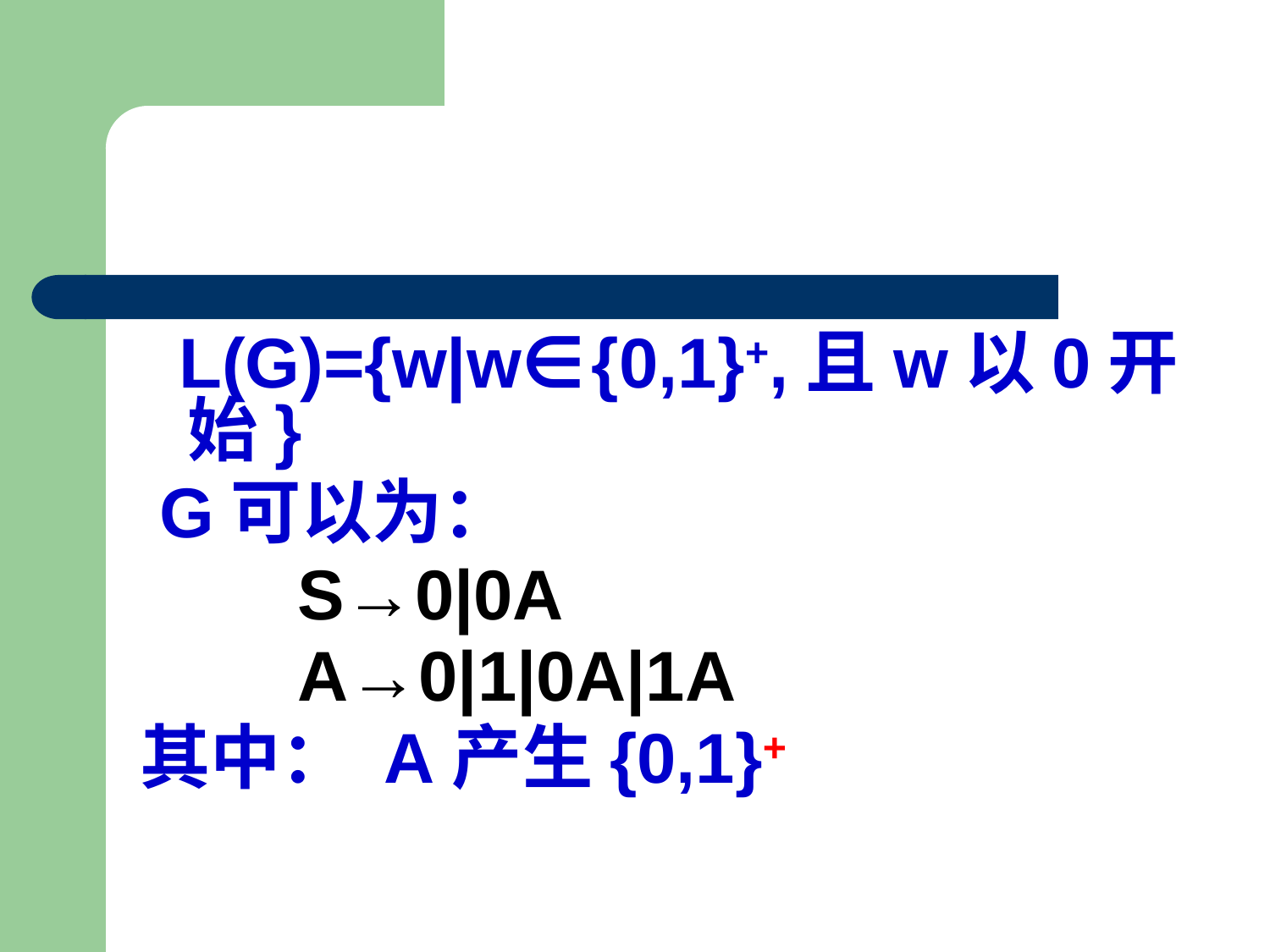

#
  L(G)={w|w∈{0,1}+,且w以0开始}
 G可以为：
　　S→0|0A
　　A→0|1|0A|1A
其中： A产生{0,1}+